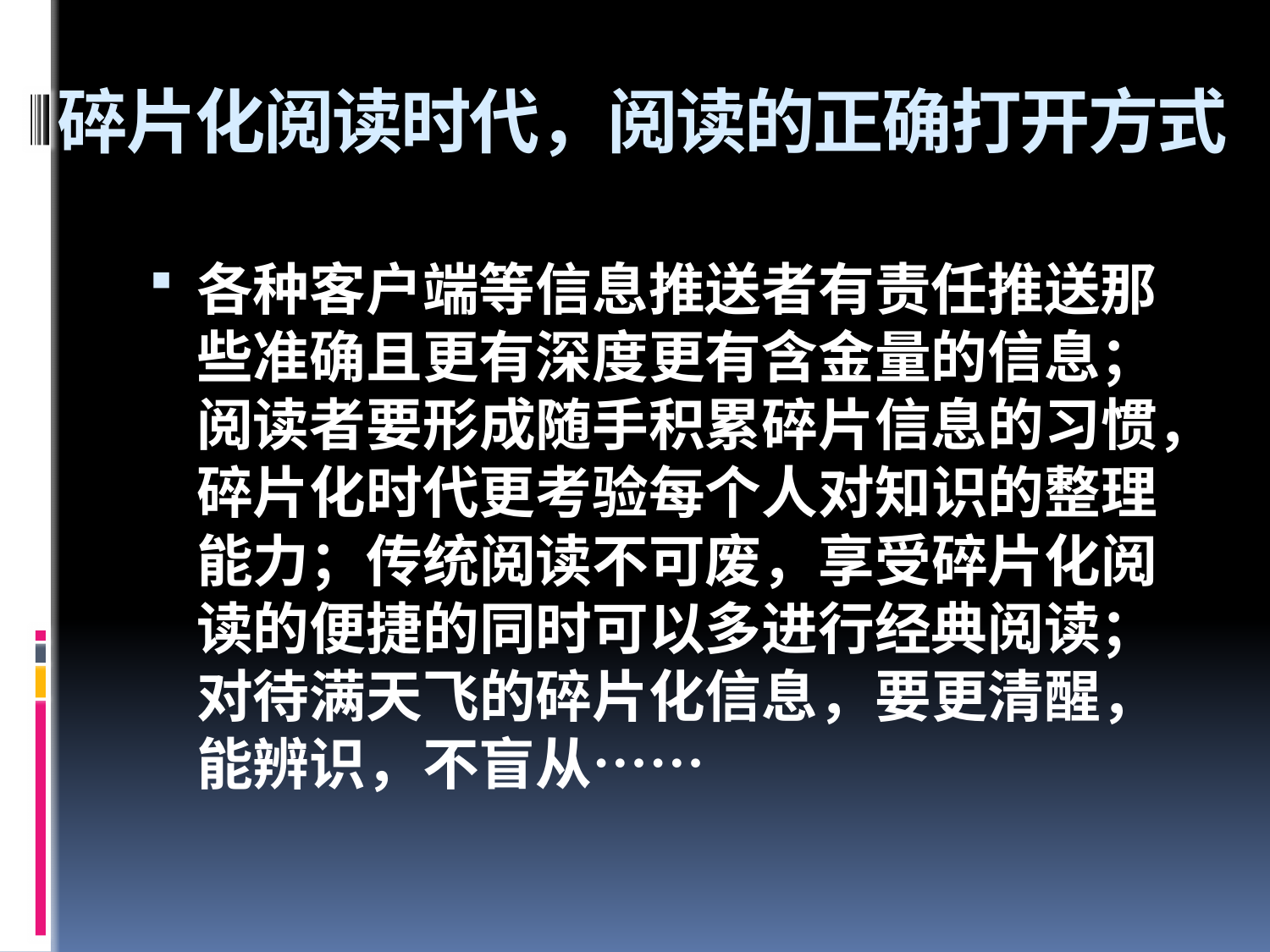

# 碎片化阅读时代，阅读的正确打开方式
各种客户端等信息推送者有责任推送那些准确且更有深度更有含金量的信息；阅读者要形成随手积累碎片信息的习惯，碎片化时代更考验每个人对知识的整理能力；传统阅读不可废，享受碎片化阅读的便捷的同时可以多进行经典阅读；对待满天飞的碎片化信息，要更清醒，能辨识，不盲从……